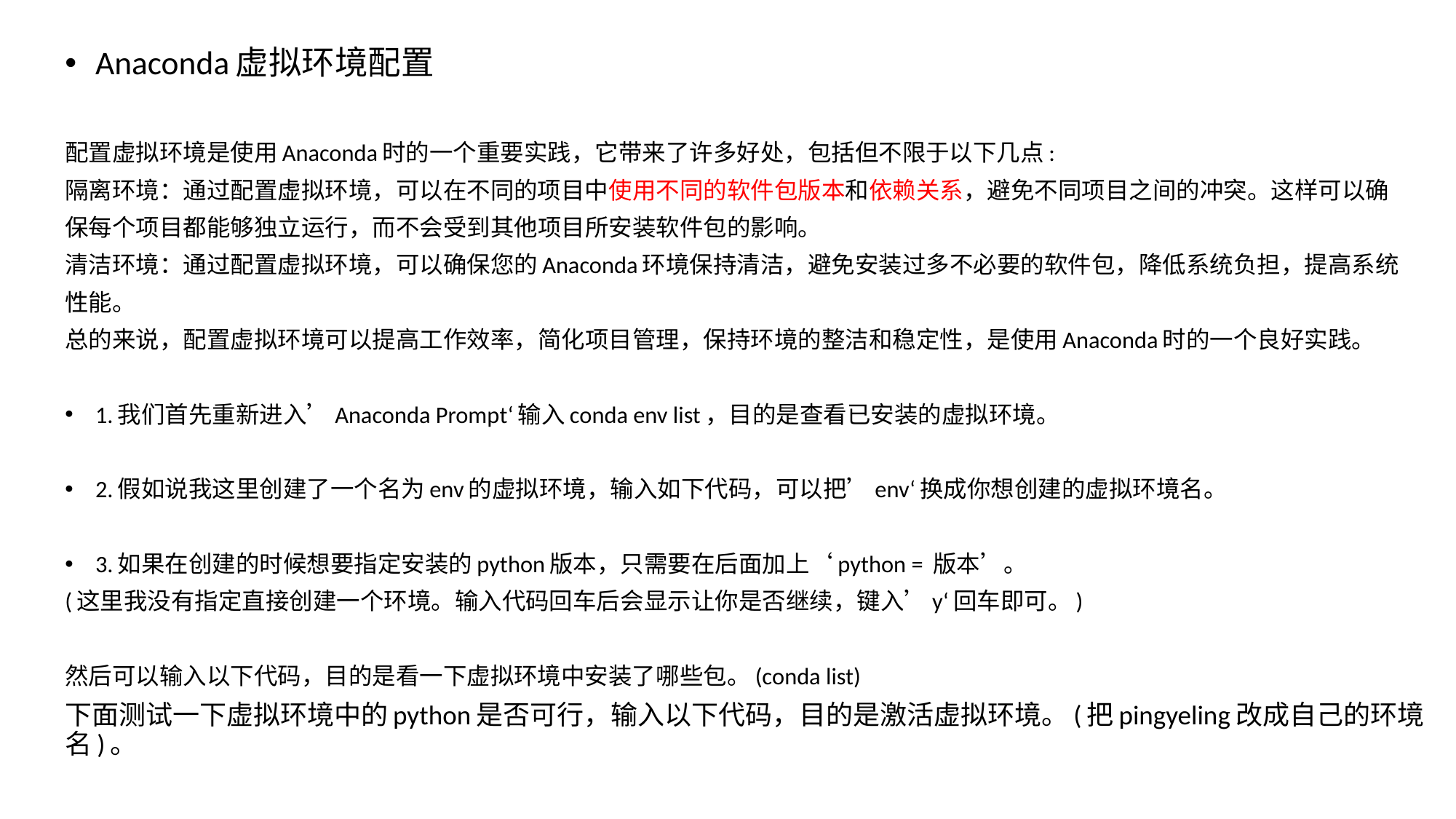

Anaconda虚拟环境配置

配置虚拟环境是使用Anaconda时的一个重要实践，它带来了许多好处，包括但不限于以下几点:
隔离环境：通过配置虚拟环境，可以在不同的项目中使用不同的软件包版本和依赖关系，避免不同项目之间的冲突。这样可以确
保每个项目都能够独立运行，而不会受到其他项目所安装软件包的影响。
清洁环境：通过配置虚拟环境，可以确保您的Anaconda环境保持清洁，避免安装过多不必要的软件包，降低系统负担，提高系统
性能。
总的来说，配置虚拟环境可以提高工作效率，简化项目管理，保持环境的整洁和稳定性，是使用Anaconda时的一个良好实践。

1.我们首先重新进入’Anaconda Prompt‘输入conda env list，目的是查看已安装的虚拟环境。

2.假如说我这里创建了一个名为env的虚拟环境，输入如下代码，可以把’env‘换成你想创建的虚拟环境名。

3.如果在创建的时候想要指定安装的python版本，只需要在后面加上‘python = 版本’。
(这里我没有指定直接创建一个环境。输入代码回车后会显示让你是否继续，键入’y‘回车即可。)

然后可以输入以下代码，目的是看一下虚拟环境中安装了哪些包。(conda list)
下面测试一下虚拟环境中的python是否可行，输入以下代码，目的是激活虚拟环境。(把pingyeling改成自己的环境名)。